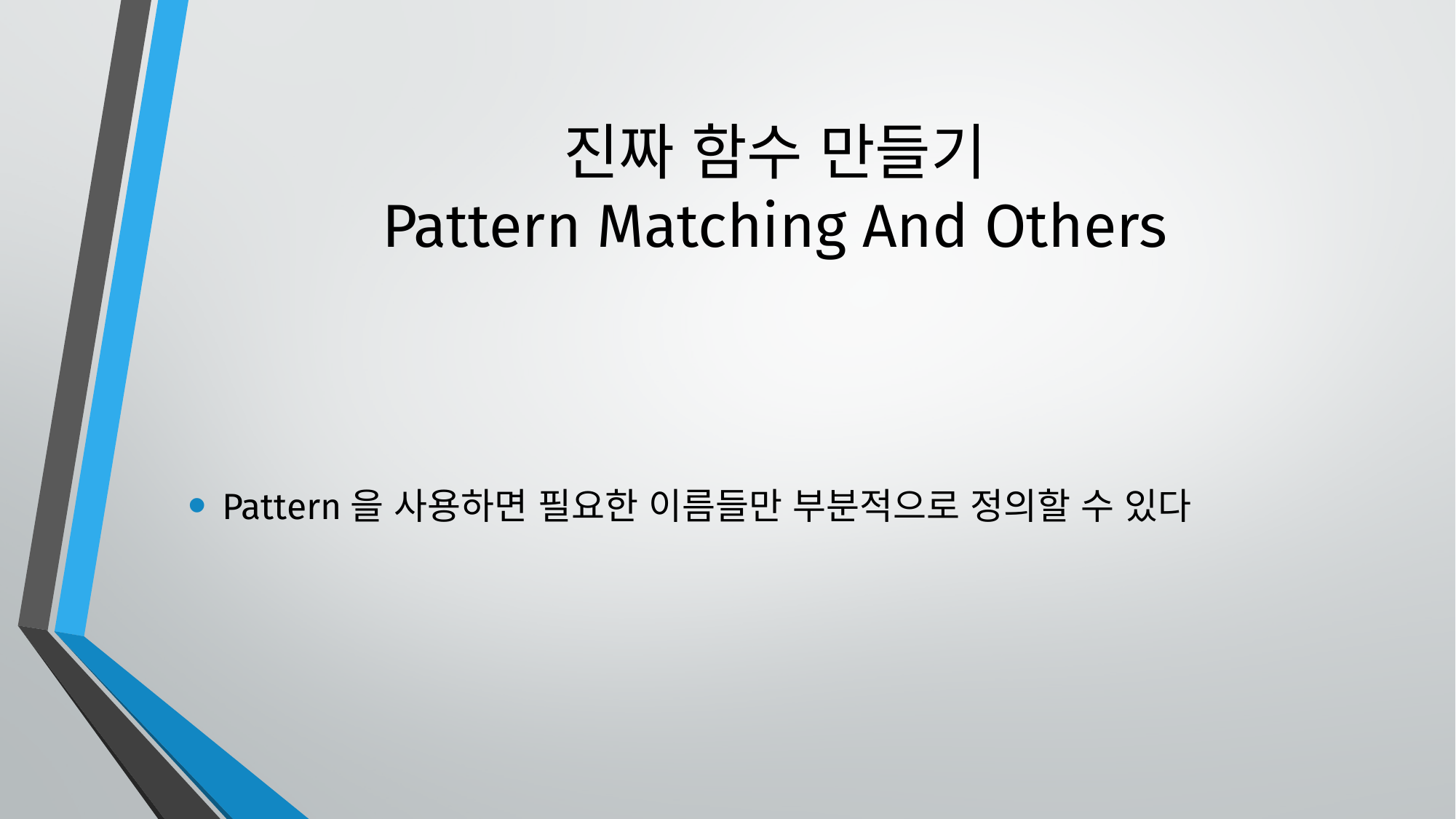

# 진짜 함수 만들기 Pattern Matching And Others
Pattern을 사용하면 필요한 이름들만 부분적으로 정의할 수 있다